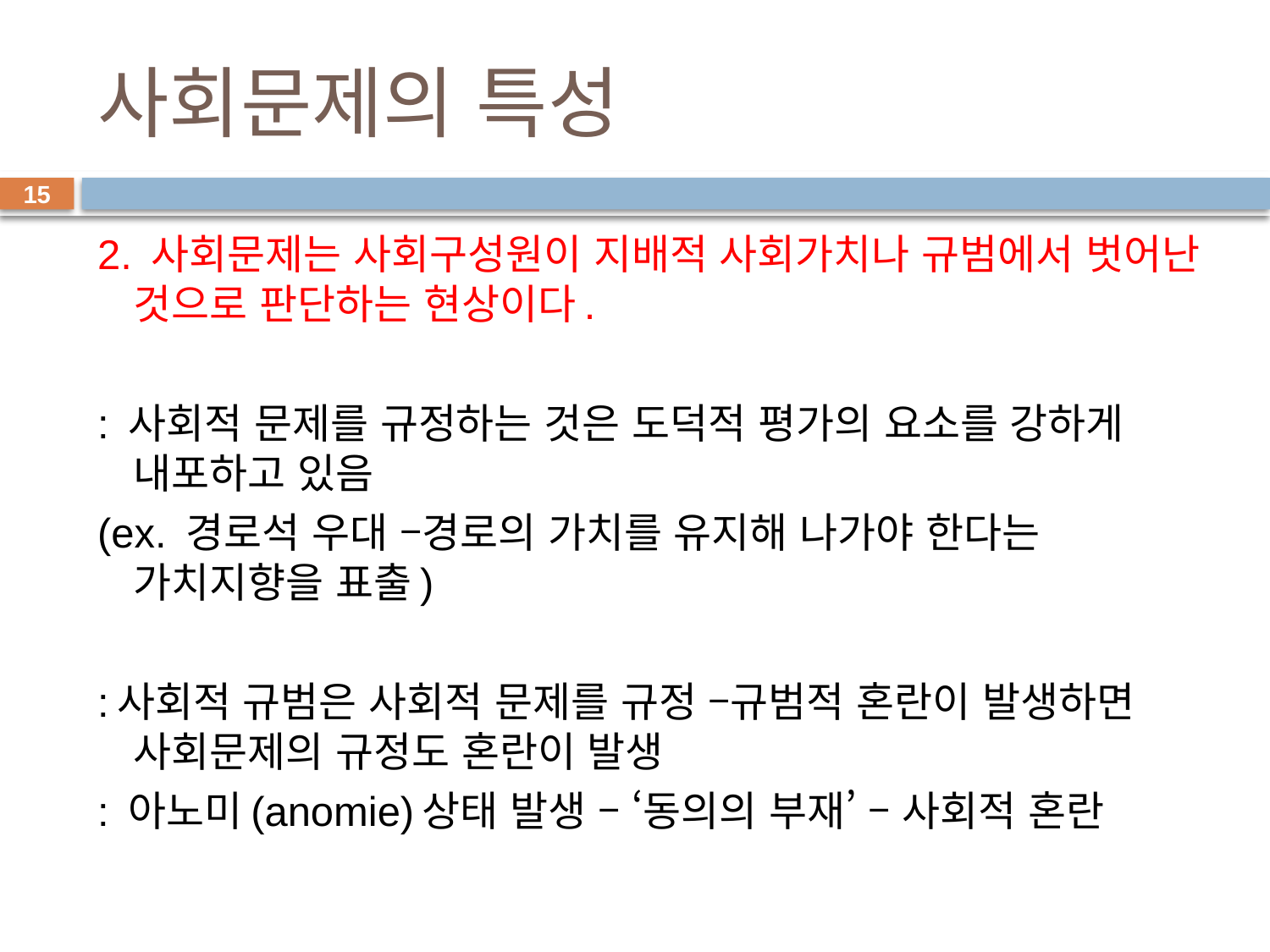

# 사회문제의 특성
15
2. 사회문제는 사회구성원이 지배적 사회가치나 규범에서 벗어난 것으로 판단하는 현상이다.

: 사회적 문제를 규정하는 것은 도덕적 평가의 요소를 강하게 내포하고 있음
(ex. 경로석 우대 –경로의 가치를 유지해 나가야 한다는 가치지향을 표출)

:사회적 규범은 사회적 문제를 규정 –규범적 혼란이 발생하면 사회문제의 규정도 혼란이 발생
: 아노미(anomie)상태 발생 – ‘동의의 부재’ – 사회적 혼란